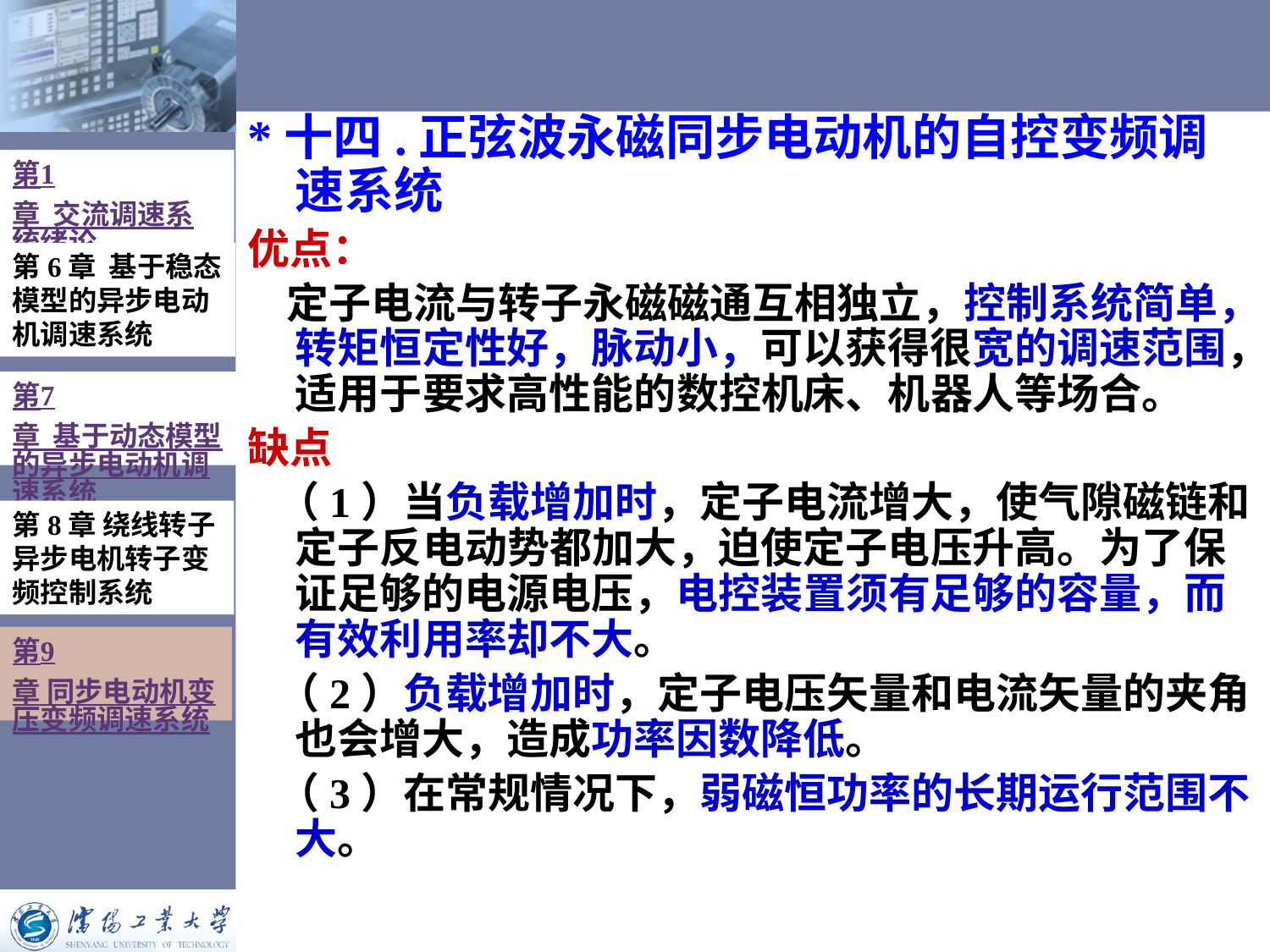

*十四.正弦波永磁同步电动机的自控变频调速系统
优点：
   定子电流与转子永磁磁通互相独立，控制系统简单，转矩恒定性好，脉动小，可以获得很宽的调速范围，适用于要求高性能的数控机床、机器人等场合。
缺点
  （1）当负载增加时，定子电流增大，使气隙磁链和定子反电动势都加大，迫使定子电压升高。为了保证足够的电源电压，电控装置须有足够的容量，而有效利用率却不大。
  （2）负载增加时，定子电压矢量和电流矢量的夹角也会增大，造成功率因数降低。
  （3）在常规情况下，弱磁恒功率的长期运行范围不大。
第1章  交流调速系统绪论
第6章  基于稳态模型的异步电动机调速系统
第7章  基于动态模型的异步电动机调速系统
第8章 绕线转子异步电机转子变频控制系统
第9章 同步电动机变压变频调速系统